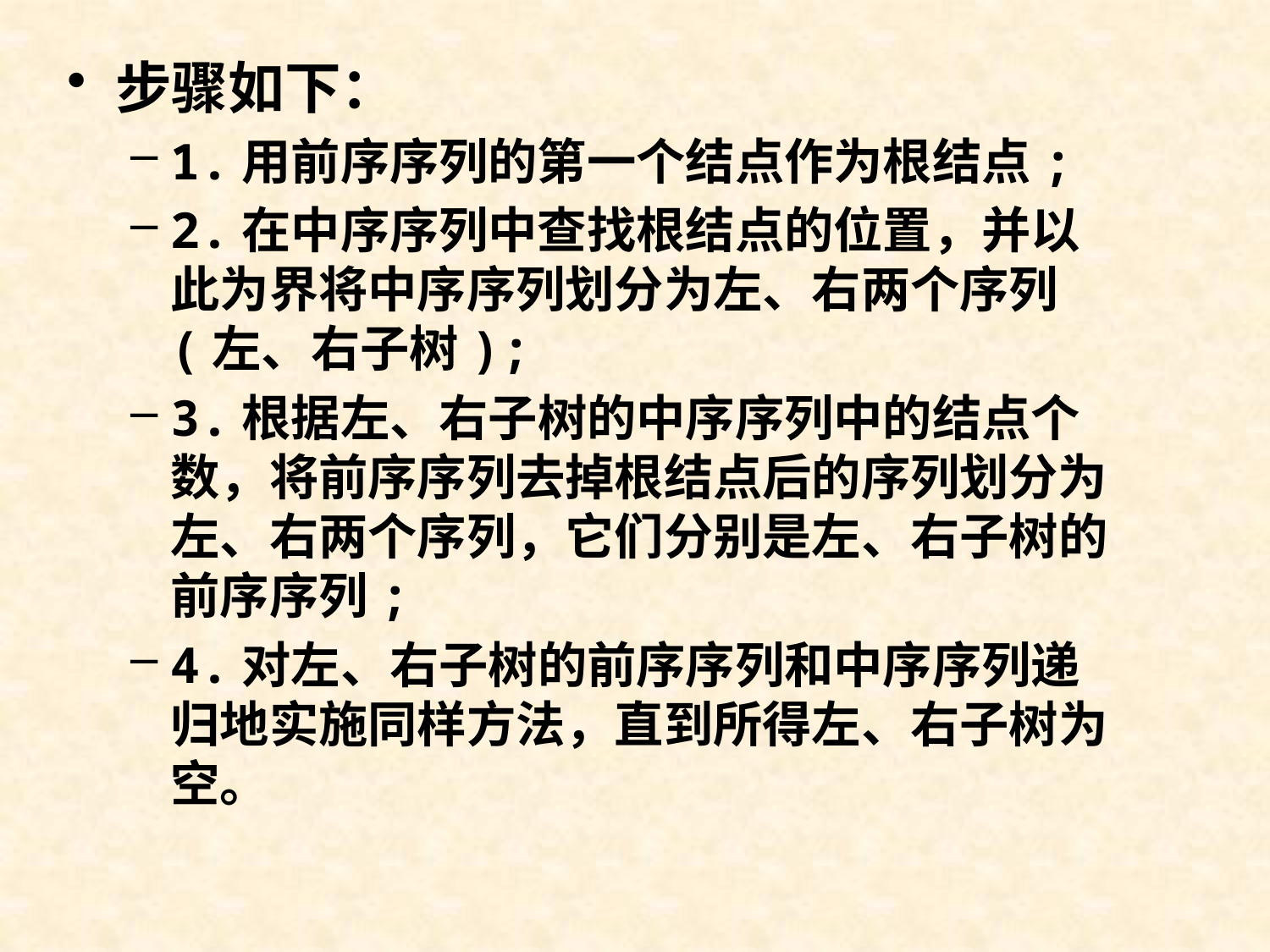

步骤如下：
1.用前序序列的第一个结点作为根结点;
2.在中序序列中查找根结点的位置，并以此为界将中序序列划分为左、右两个序列(左、右子树);
3.根据左、右子树的中序序列中的结点个数，将前序序列去掉根结点后的序列划分为左、右两个序列，它们分别是左、右子树的前序序列;
4.对左、右子树的前序序列和中序序列递归地实施同样方法，直到所得左、右子树为空。